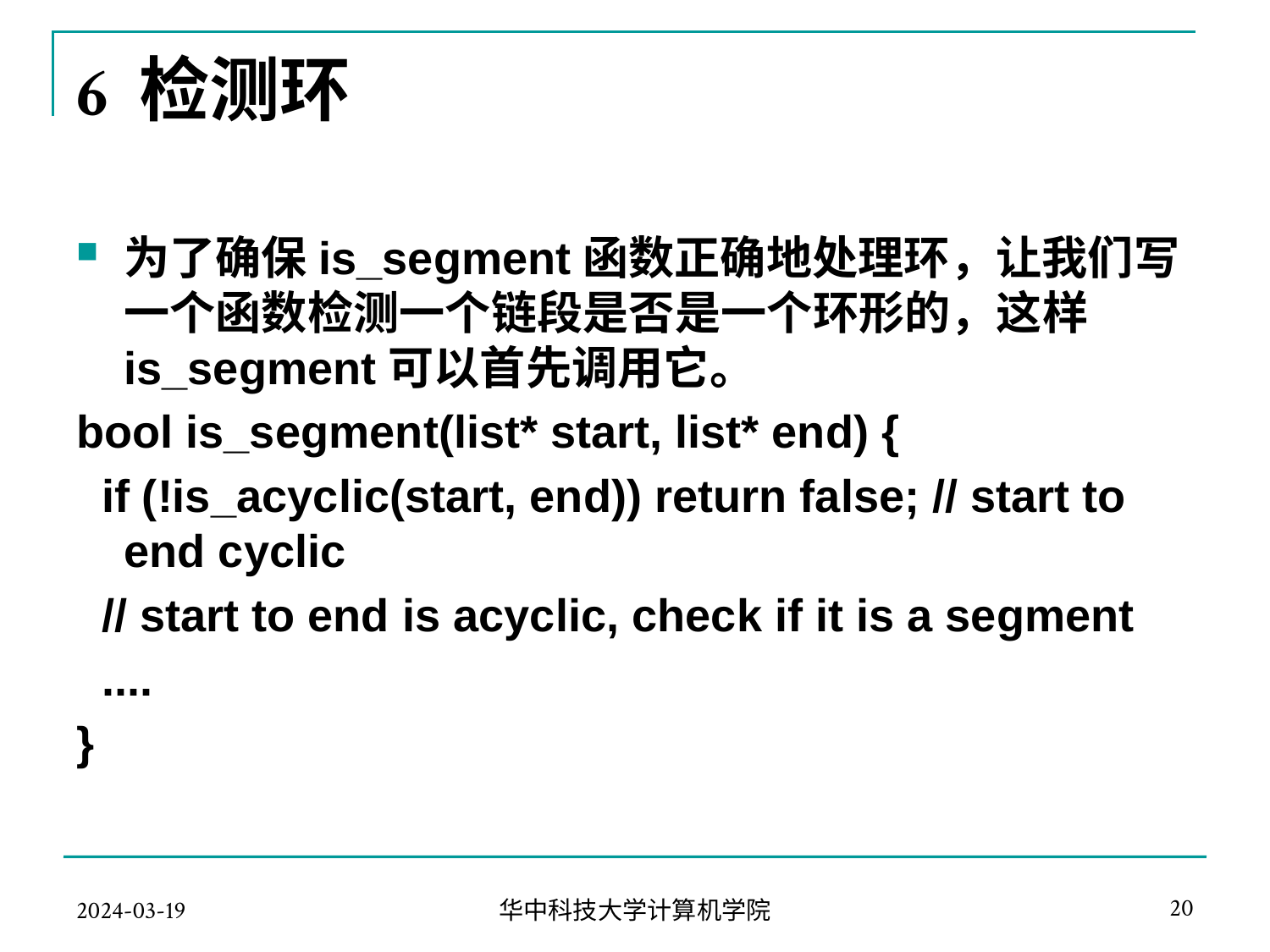

# 6 检测环
为了确保is_segment函数正确地处理环，让我们写一个函数检测一个链段是否是一个环形的，这样is_segment可以首先调用它。
bool is_segment(list* start, list* end) {
  if (!is_acyclic(start, end)) return false; // start to end cyclic
  // start to end is acyclic, check if it is a segment
  ....
}
2024-03-19
20
华中科技大学计算机学院